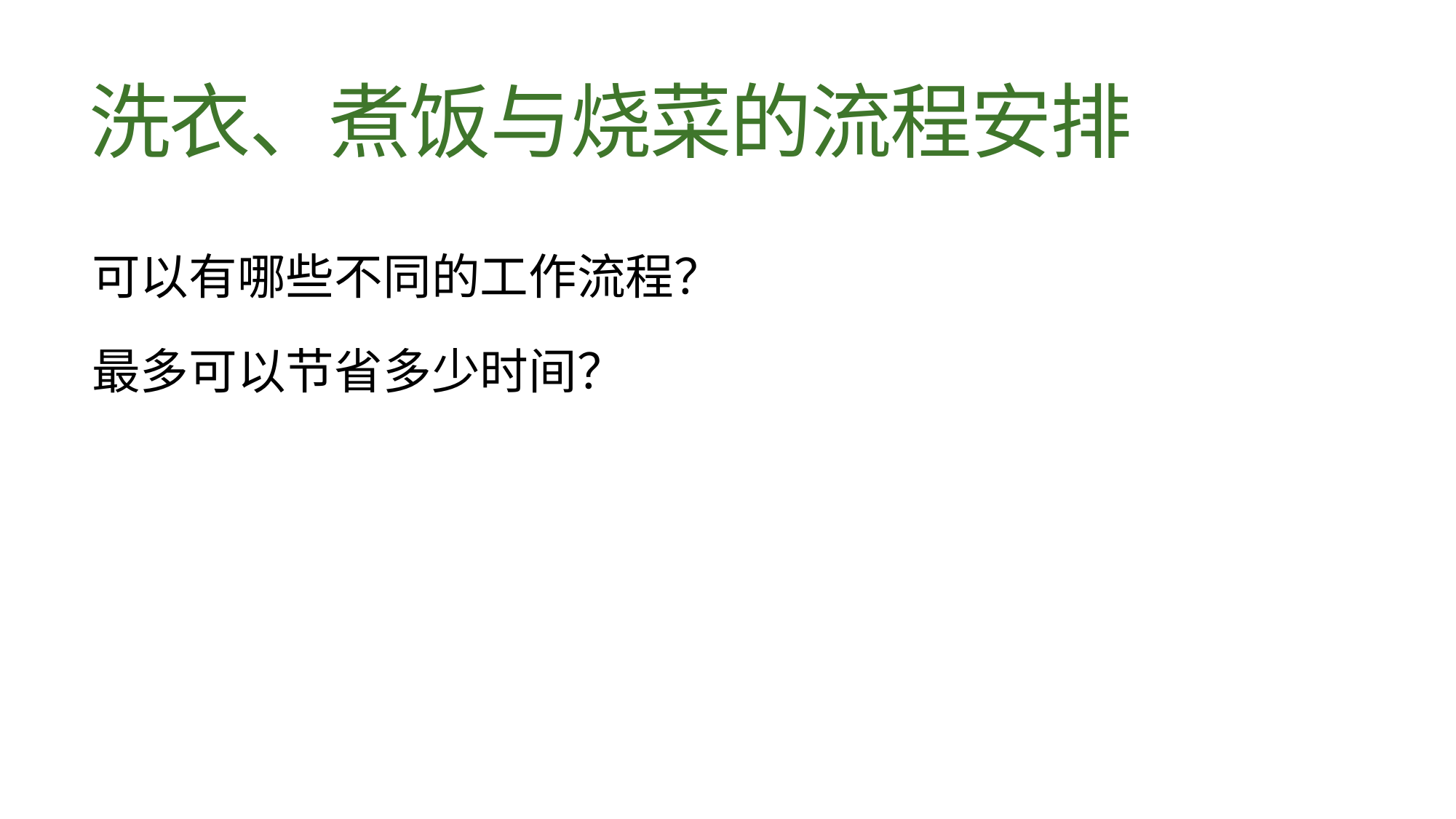

# 洗衣、煮饭与烧菜的流程安排
可以有哪些不同的工作流程？
最多可以节省多少时间？